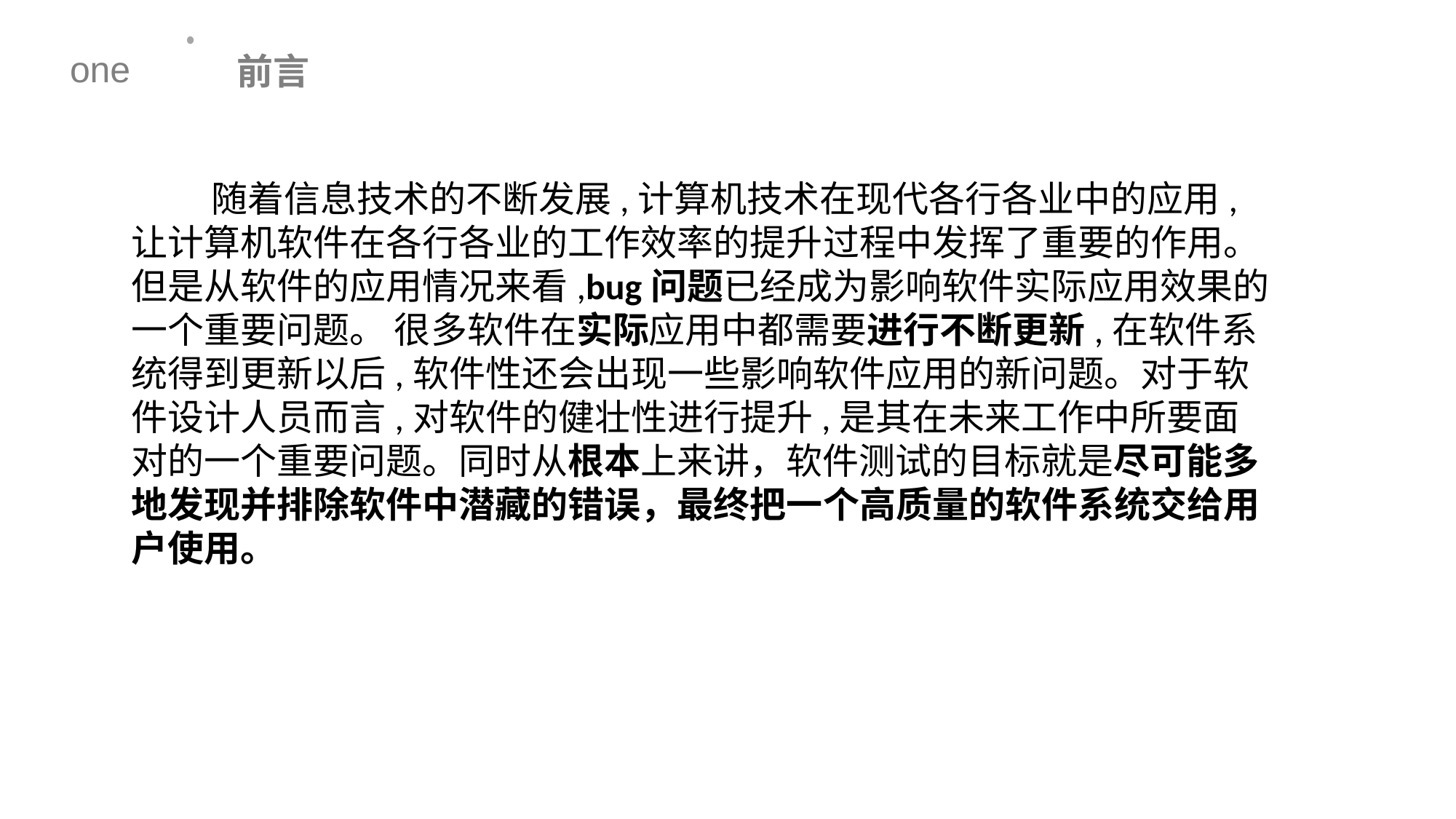

前言

one
  随着信息技术的不断发展,计算机技术在现代各行各业中的应用,让计算机软件在各行各业的工作效率的提升过程中发挥了重要的作用。 但是从软件的应用情况来看,bug问题已经成为影响软件实际应用效果的一个重要问题。 很多软件在实际应用中都需要进行不断更新,在软件系统得到更新以后,软件性还会出现一些影响软件应用的新问题。对于软件设计人员而言,对软件的健壮性进行提升,是其在未来工作中所要面对的一个重要问题。同时从根本上来讲，软件测试的目标就是尽可能多地发现并排除软件中潜藏的错误，最终把一个高质量的软件系统交给用户使用。